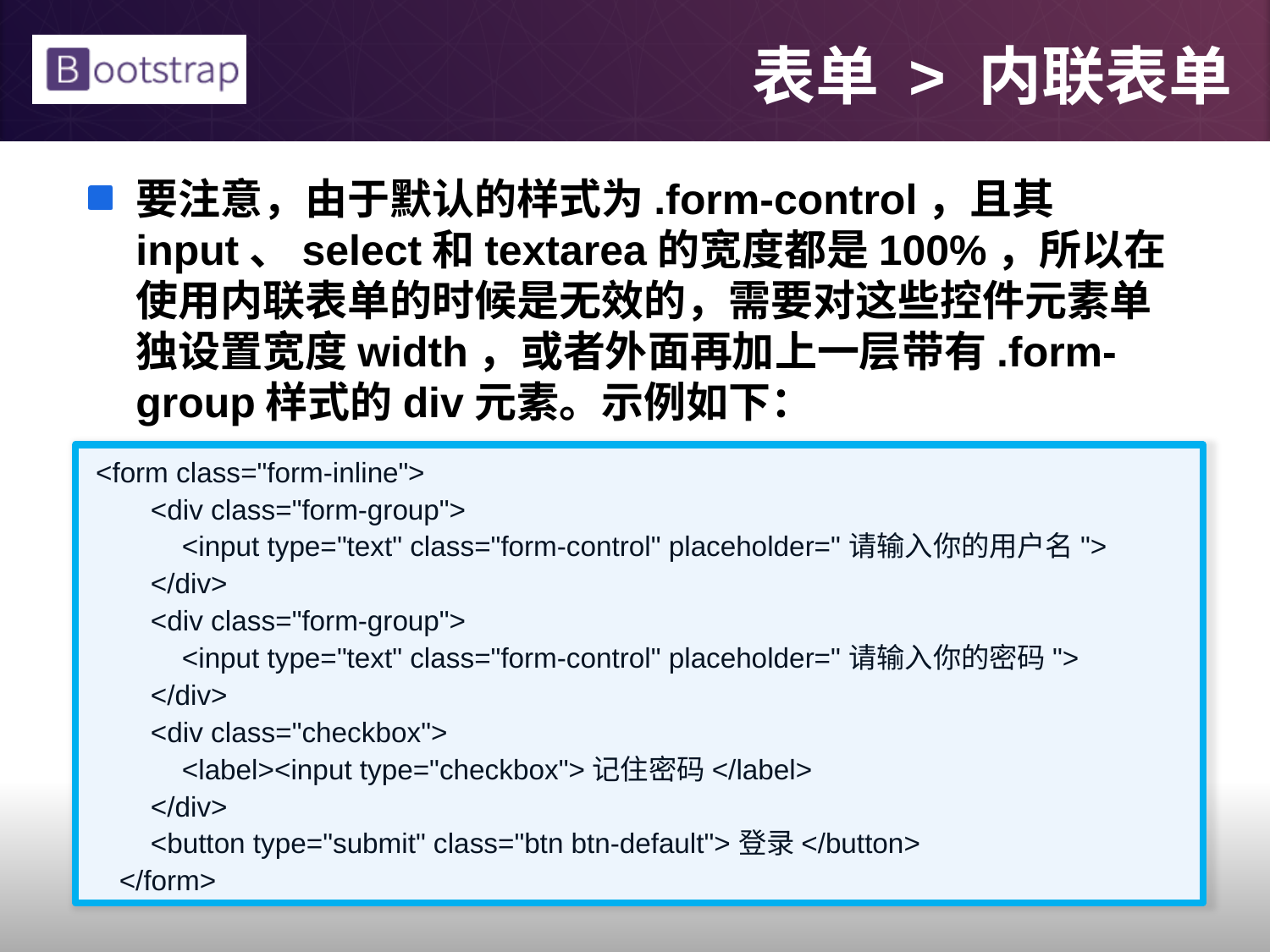

# 表单 > 内联表单
要注意，由于默认的样式为.form-control，且其input、select和textarea的宽度都是100%，所以在使用内联表单的时候是无效的，需要对这些控件元素单独设置宽度width，或者外面再加上一层带有.form-group样式的div元素。示例如下：
 <form class="form-inline">
        <div class="form-group">
            <input type="text" class="form-control" placeholder="请输入你的用户名">
        </div>
        <div class="form-group">
            <input type="text" class="form-control" placeholder="请输入你的密码">
        </div>
        <div class="checkbox">
            <label><input type="checkbox">记住密码</label>
        </div>
        <button type="submit" class="btn btn-default">登录</button>
    </form>